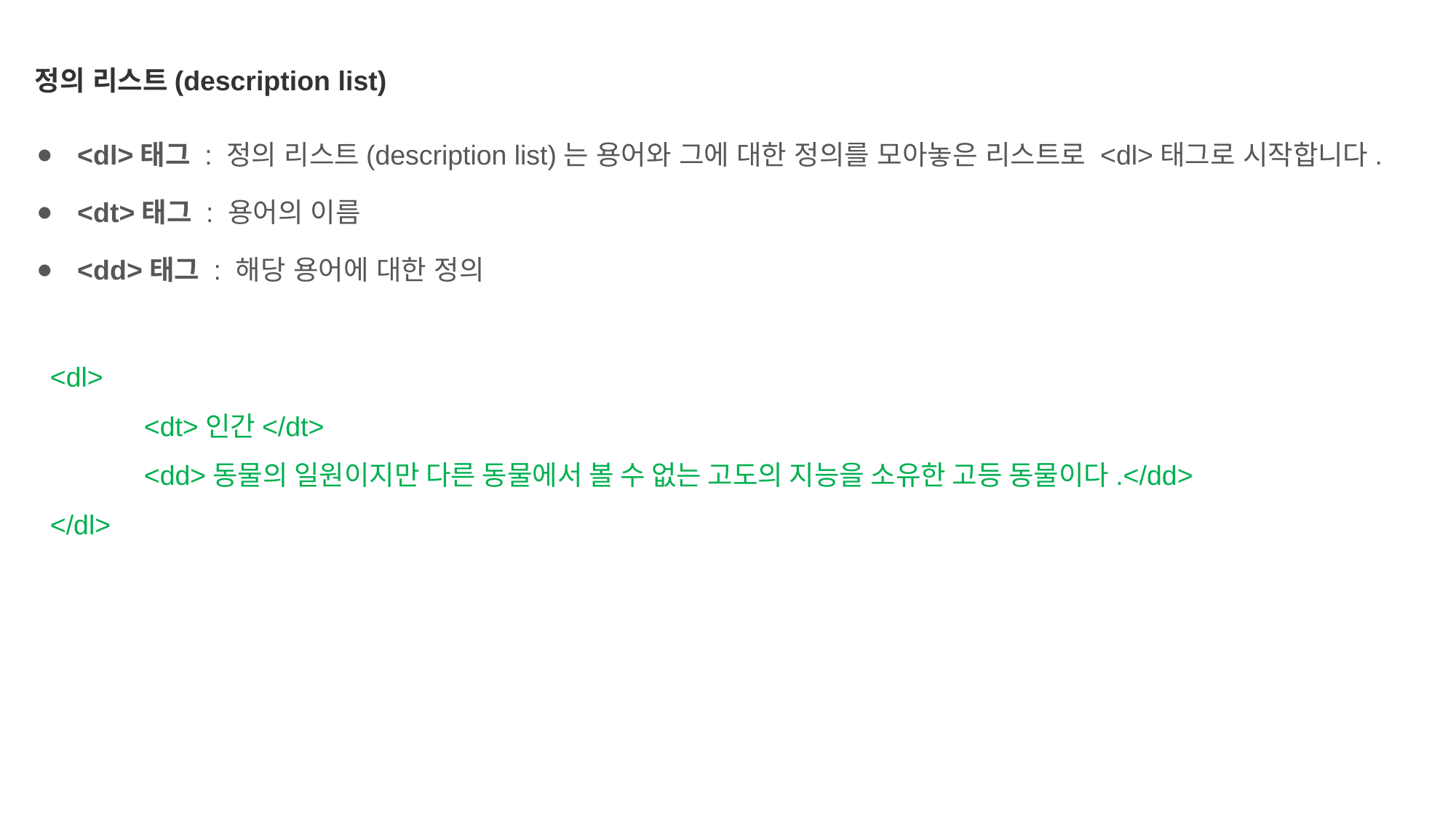

정의 리스트(description list)
<dl>태그 : 정의 리스트(description list)는 용어와 그에 대한 정의를 모아놓은 리스트로 <dl>태그로 시작합니다.
<dt>태그 : 용어의 이름
<dd>태그 : 해당 용어에 대한 정의

  <dl>
	<dt>인간</dt>
	<dd>동물의 일원이지만 다른 동물에서 볼 수 없는 고도의 지능을 소유한 고등 동물이다.</dd>
  </dl>